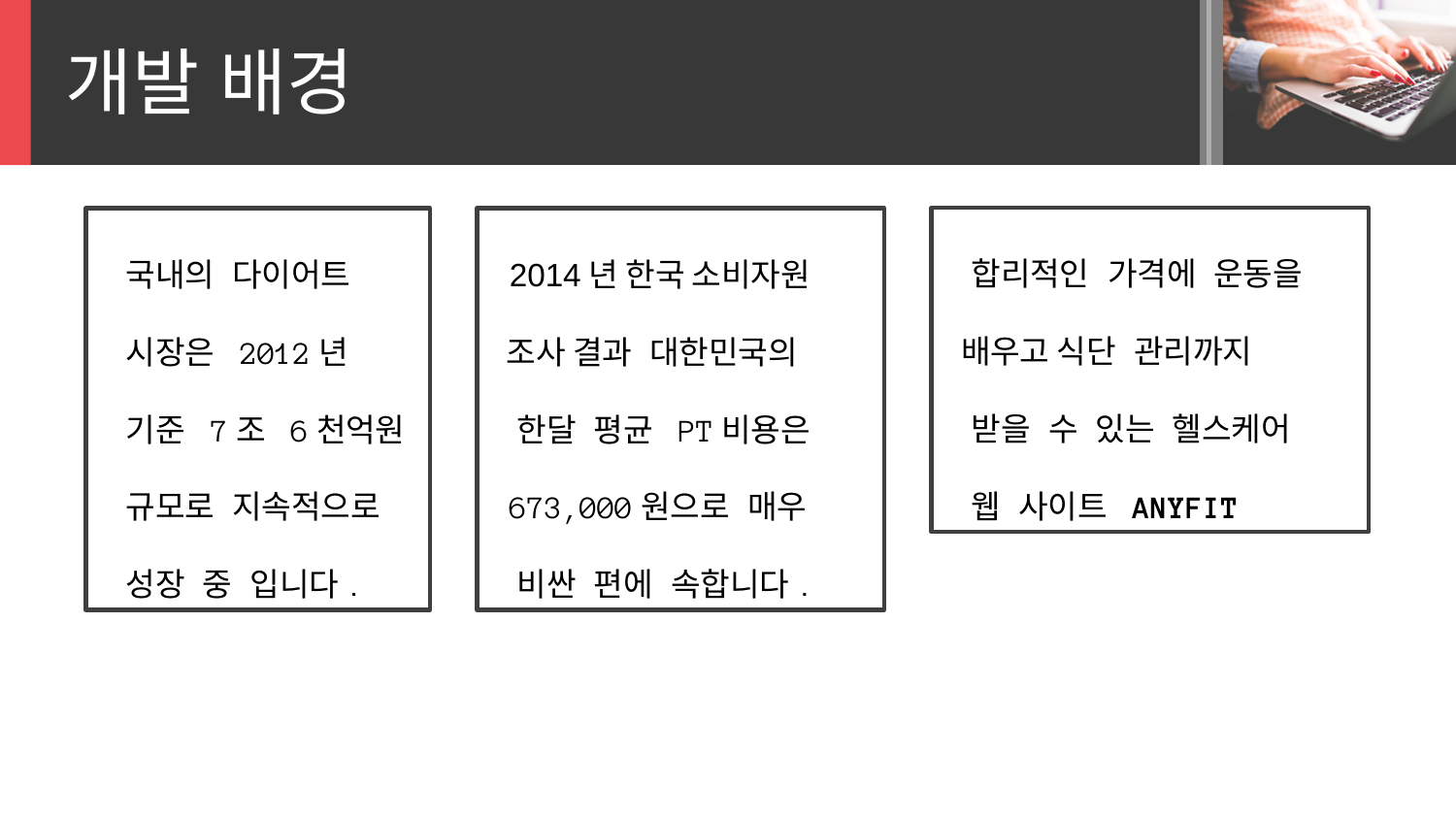

개발 배경
 국내의 다이어트
 시장은 2012년
 기준 7조 6천억원
 규모로 지속적으로
 성장 중 입니다.
 2014년 한국 소비자원
 조사 결과 대한민국의
 한달 평균 PT비용은
 673,000원으로 매우
 비싼 편에 속합니다.
 합리적인 가격에 운동을
 배우고 식단 관리까지
 받을 수 있는 헬스케어
 웹 사이트 ANYFIT